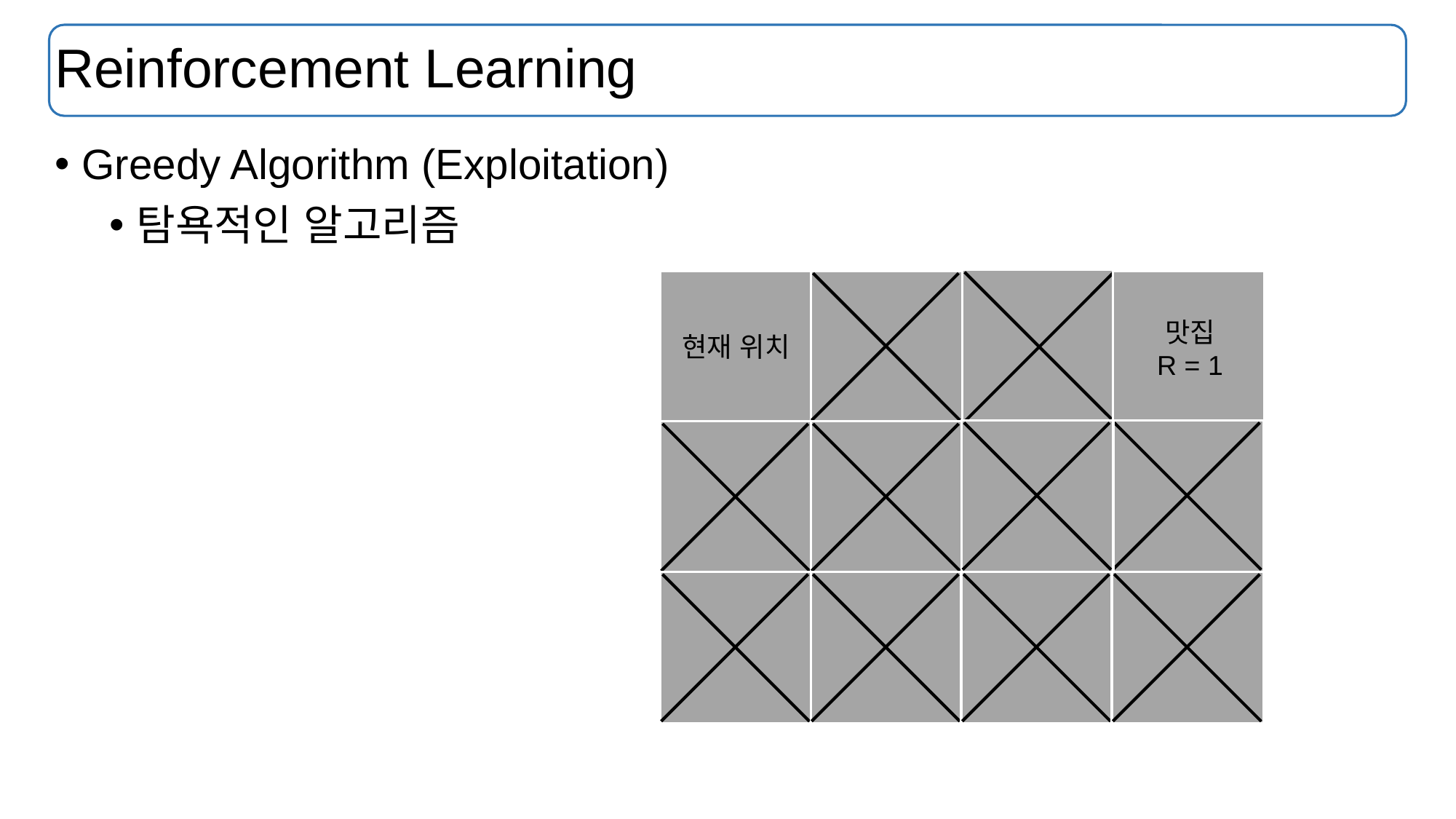

# Reinforcement Learning
Greedy Algorithm (Exploitation)
탐욕적인 알고리즘

맛집
R = 1
현재 위치

4